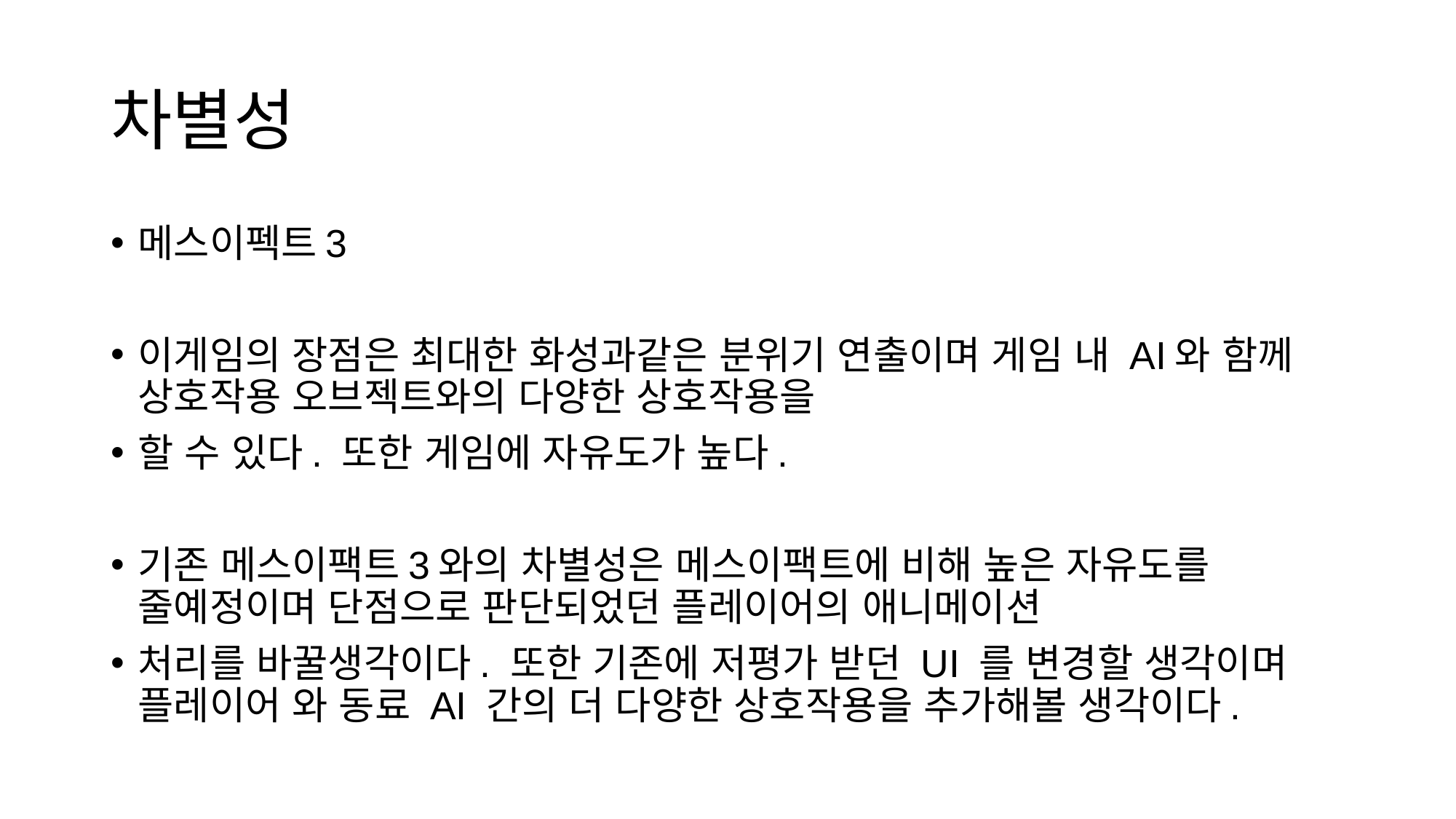

# 차별성
메스이펙트3

이게임의 장점은 최대한 화성과같은 분위기 연출이며 게임 내 AI와 함께 상호작용 오브젝트와의 다양한 상호작용을
할 수 있다. 또한 게임에 자유도가 높다.

기존 메스이팩트3와의 차별성은 메스이팩트에 비해 높은 자유도를 줄예정이며 단점으로 판단되었던 플레이어의 애니메이션
처리를 바꿀생각이다. 또한 기존에 저평가 받던 UI 를 변경할 생각이며 플레이어 와 동료 AI 간의 더 다양한 상호작용을 추가해볼 생각이다.